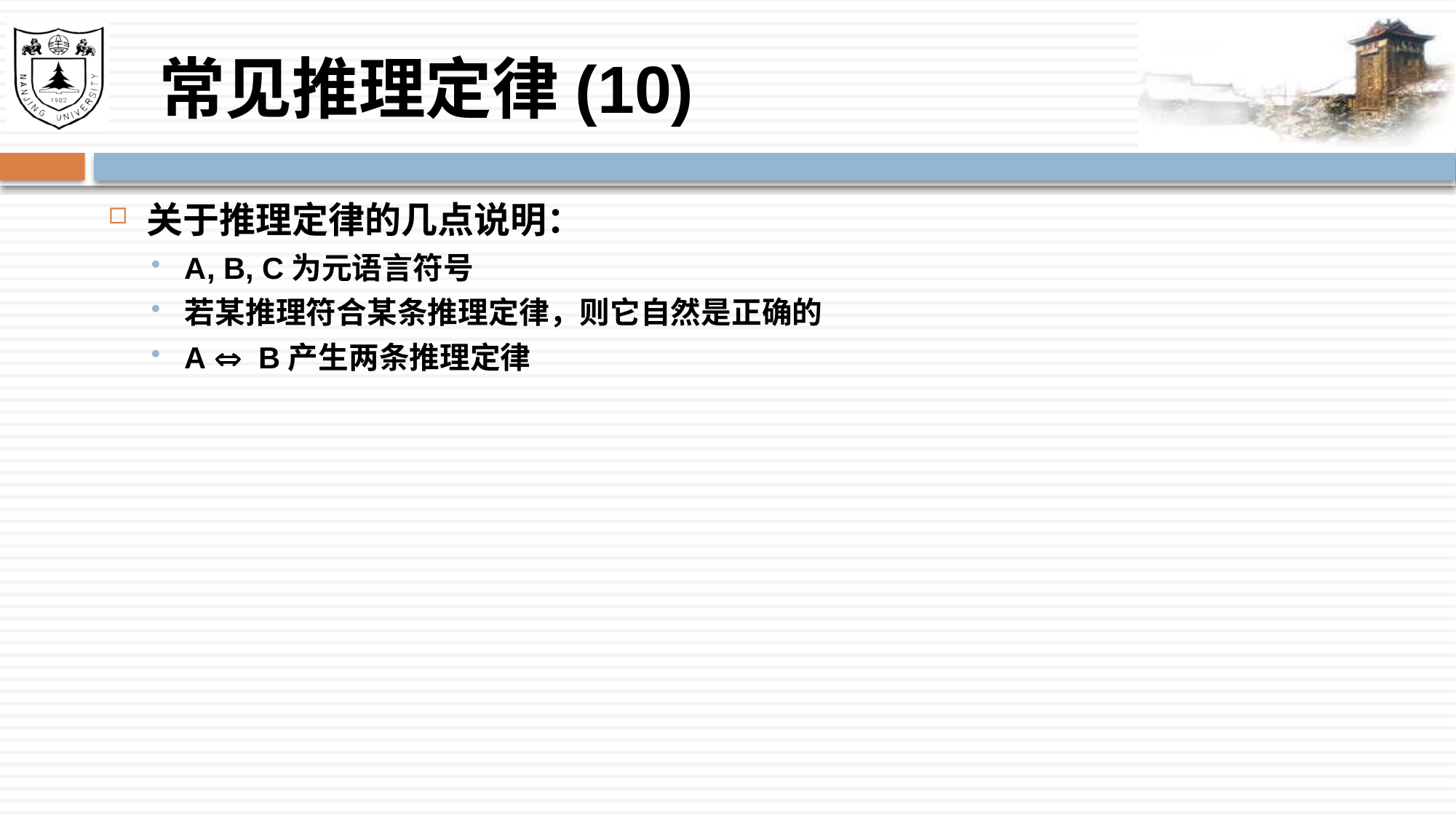

# 常见推理定律(10)
关于推理定律的几点说明：
A, B, C为元语言符号
若某推理符合某条推理定律，则它自然是正确的
A ⇔  B产生两条推理定律